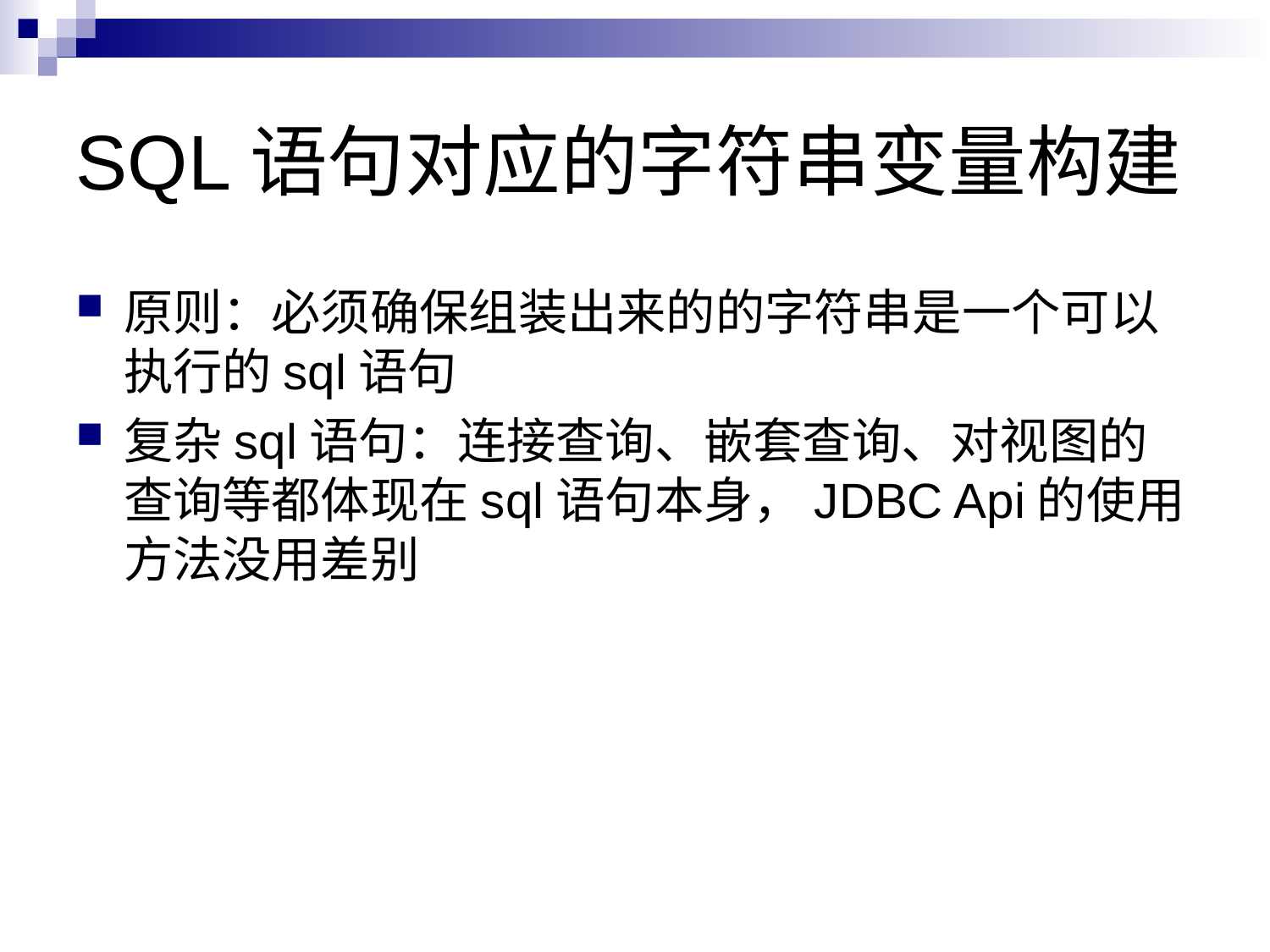

# SQL语句对应的字符串变量构建
原则：必须确保组装出来的的字符串是一个可以执行的sql语句
复杂sql语句：连接查询、嵌套查询、对视图的查询等都体现在sql语句本身，JDBC Api的使用方法没用差别